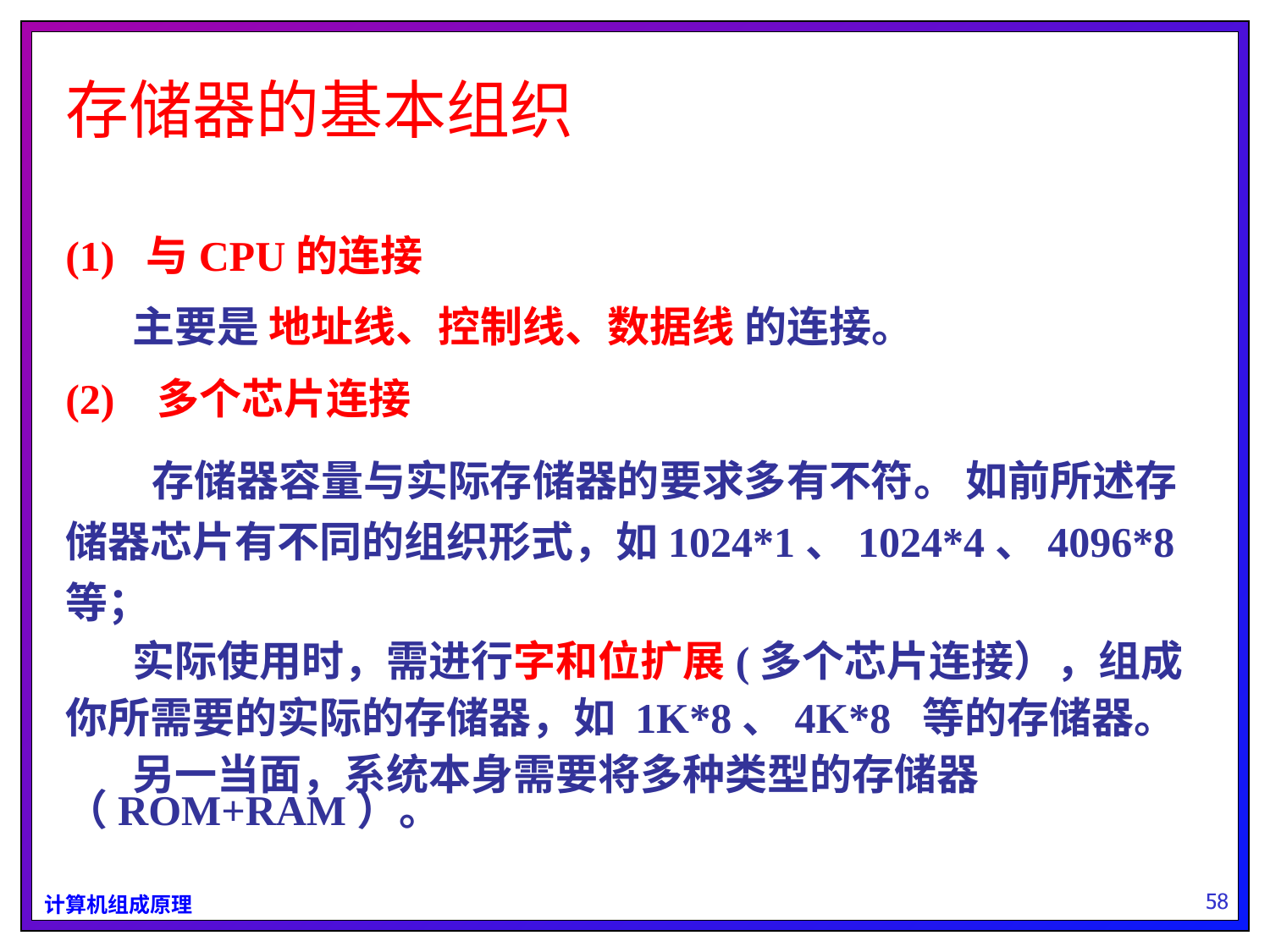

存储器的基本组织
(1)  与CPU的连接
      主要是 地址线、控制线、数据线 的连接。
(2)   多个芯片连接
        存储器容量与实际存储器的要求多有不符。 如前所述存储器芯片有不同的组织形式，如1024*1、1024*4、4096*8等；
      实际使用时，需进行字和位扩展(多个芯片连接），组成
你所需要的实际的存储器，如 1K*8、4K*8  等的存储器。
      另一当面，系统本身需要将多种类型的存储器（ROM+RAM）。